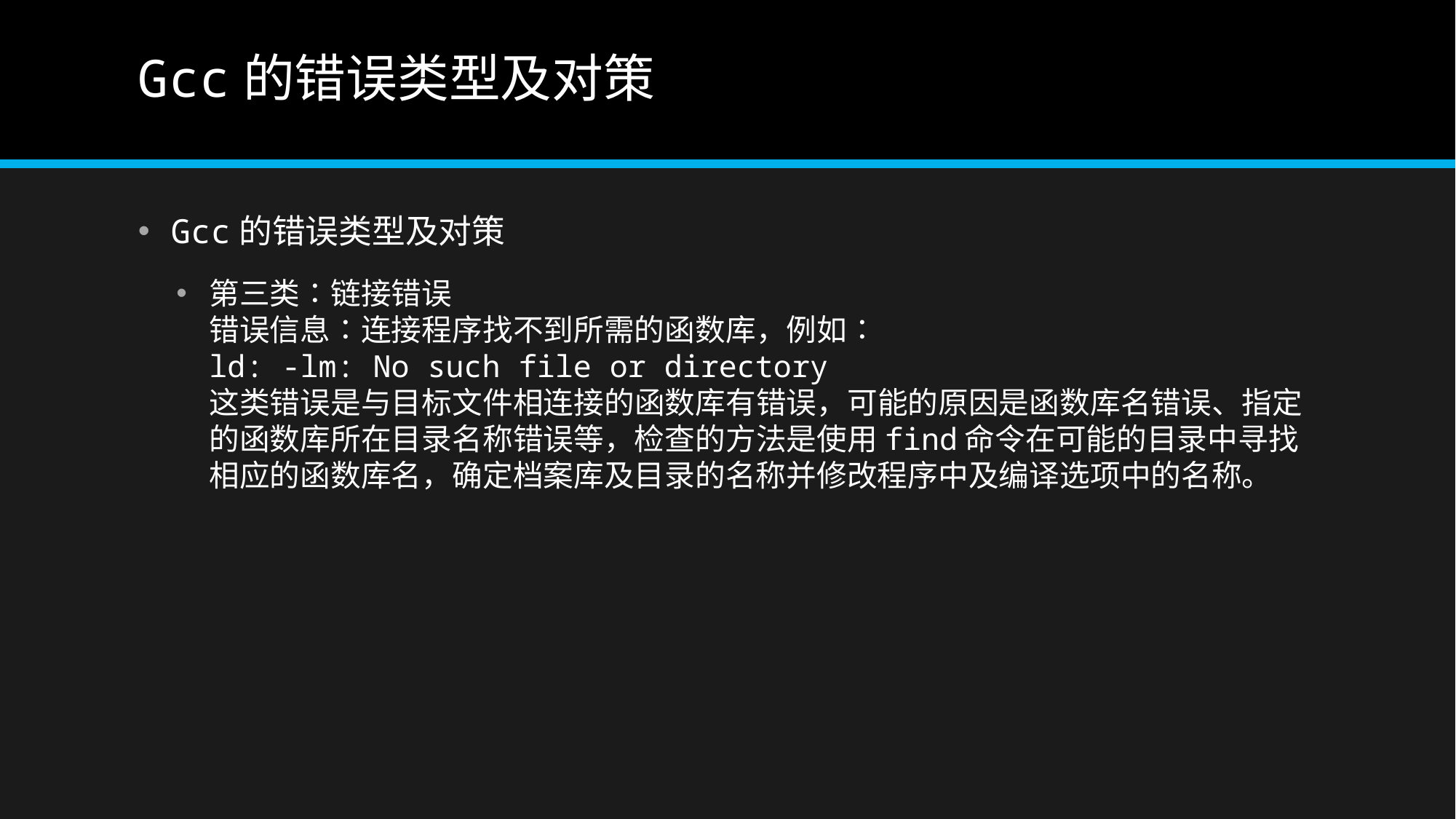

# Gcc的错误类型及对策
Gcc的错误类型及对策
第三类∶链接错误
错误信息∶连接程序找不到所需的函数库，例如∶
ld: -lm: No such file or directory
这类错误是与目标文件相连接的函数库有错误，可能的原因是函数库名错误、指定的函数库所在目录名称错误等，检查的方法是使用find命令在可能的目录中寻找相应的函数库名，确定档案库及目录的名称并修改程序中及编译选项中的名称。